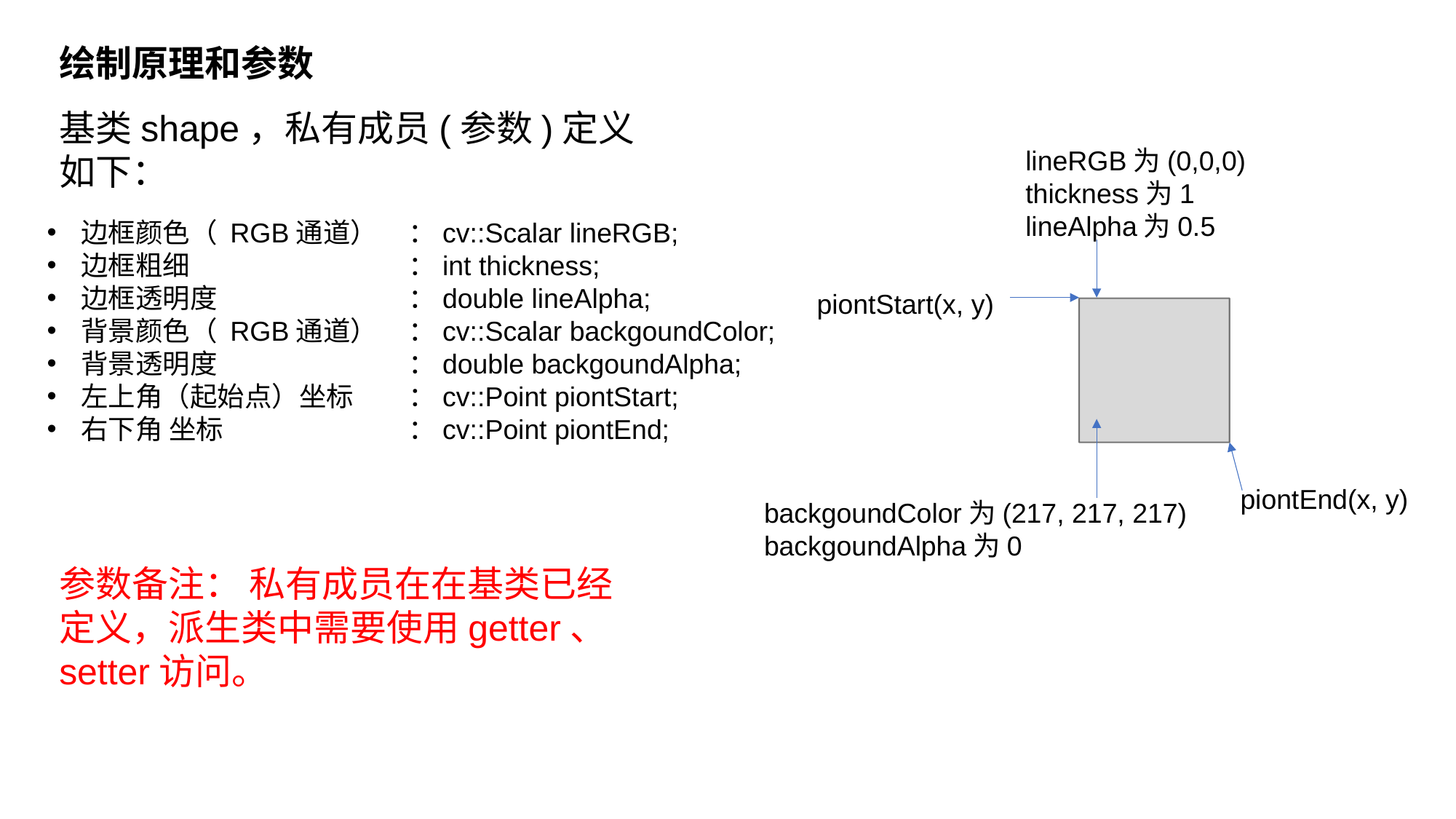

绘制原理和参数
基类shape，私有成员(参数)定义如下：
lineRGB为(0,0,0)
thickness为1
lineAlpha为0.5

piontStart(x, y)

piontEnd(x, y)
backgoundColor为(217, 217, 217)
backgoundAlpha为0

边框颜色（ RGB通道）	：cv::Scalar lineRGB;
边框粗细		：int thickness;
边框透明度		：double lineAlpha;
背景颜色（ RGB通道）	：cv::Scalar backgoundColor;
背景透明度		：double backgoundAlpha;
左上角（起始点）坐标	：cv::Point piontStart;
右下角 坐标		：cv::Point piontEnd;
参数备注： 私有成员在在基类已经定义，派生类中需要使用getter、setter访问。